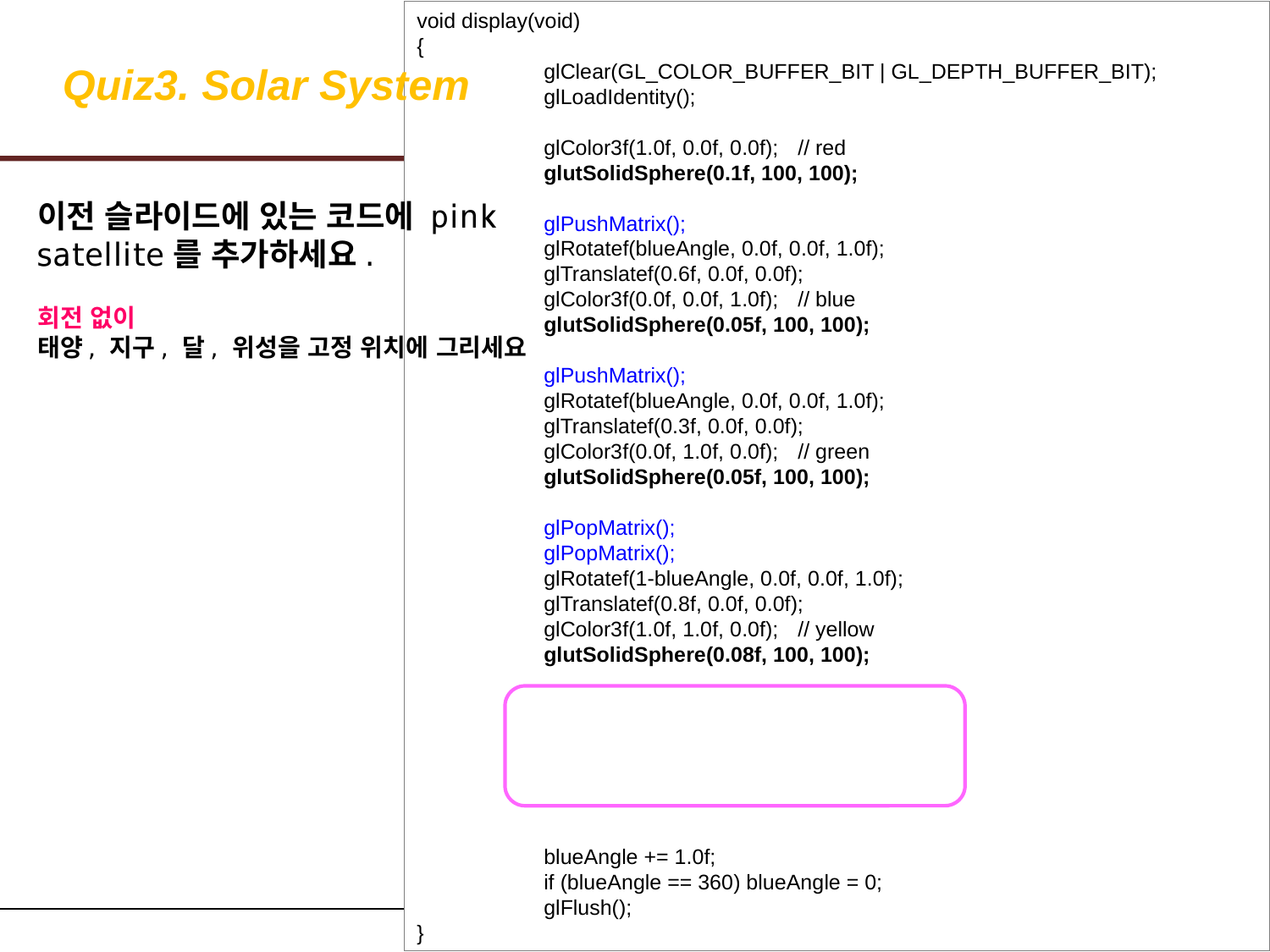

void display(void)
{
	glClear(GL_COLOR_BUFFER_BIT | GL_DEPTH_BUFFER_BIT);
	glLoadIdentity();

	glColor3f(1.0f, 0.0f, 0.0f);	// red
	glutSolidSphere(0.1f, 100, 100);

	glPushMatrix();
	glRotatef(blueAngle, 0.0f, 0.0f, 1.0f);
	glTranslatef(0.6f, 0.0f, 0.0f);
	glColor3f(0.0f, 0.0f, 1.0f);	// blue
	glutSolidSphere(0.05f, 100, 100);

	glPushMatrix();
	glRotatef(blueAngle, 0.0f, 0.0f, 1.0f);
	glTranslatef(0.3f, 0.0f, 0.0f);
	glColor3f(0.0f, 1.0f, 0.0f);	// green
	glutSolidSphere(0.05f, 100, 100);

	glPopMatrix();
	glPopMatrix();
	glRotatef(1-blueAngle, 0.0f, 0.0f, 1.0f);
	glTranslatef(0.8f, 0.0f, 0.0f);
	glColor3f(1.0f, 1.0f, 0.0f);	// yellow
	glutSolidSphere(0.08f, 100, 100);

	blueAngle += 1.0f;
	if (blueAngle == 360) blueAngle = 0;
	glFlush();
}
# Quiz3. Solar System
이전 슬라이드에 있는 코드에 pink satellite를 추가하세요.

회전 없이
태양, 지구, 달, 위성을 고정 위치에 그리세요